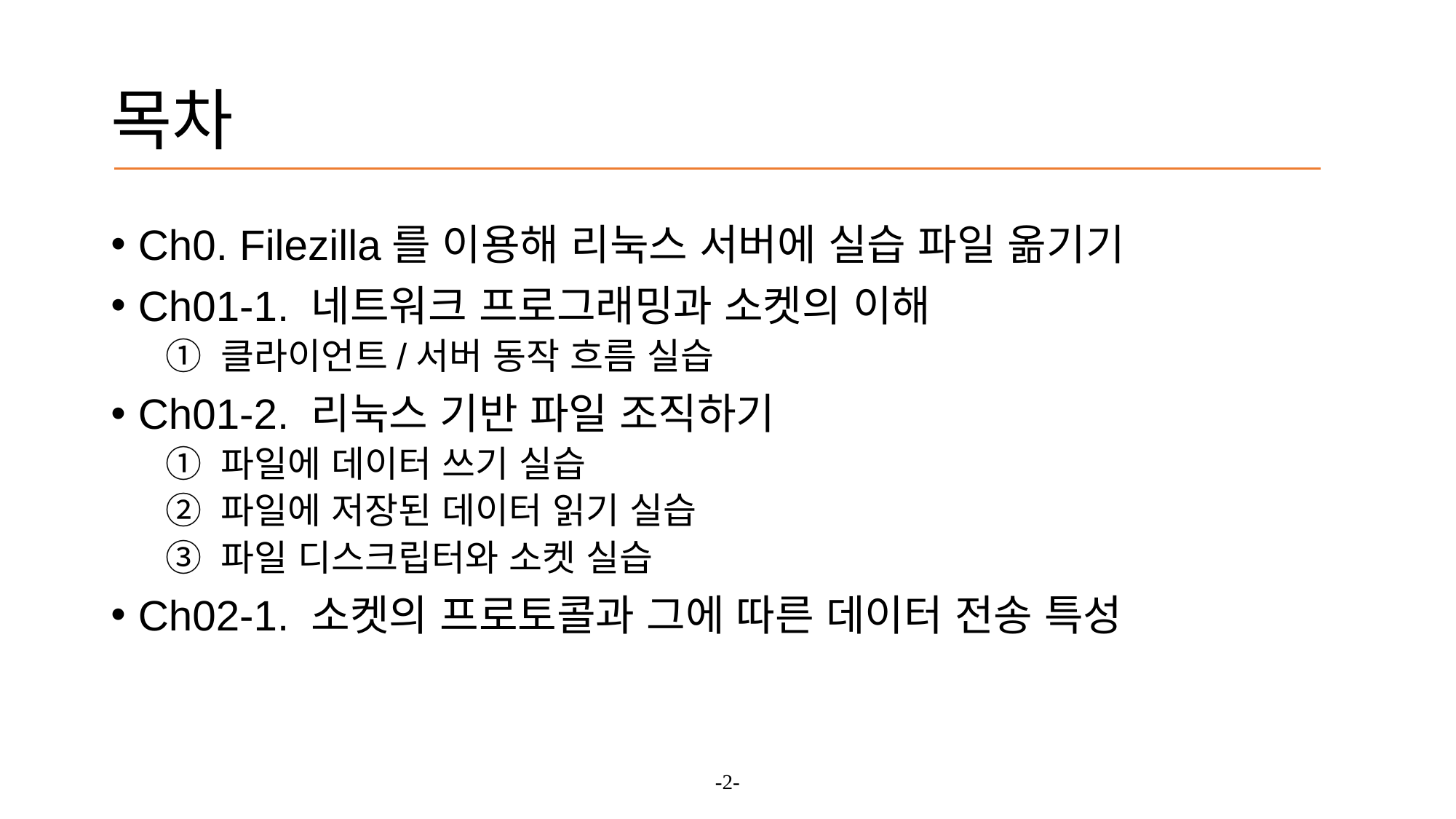

# 목차
Ch0. Filezilla를 이용해 리눅스 서버에 실습 파일 옮기기
Ch01-1. 네트워크 프로그래밍과 소켓의 이해
① 클라이언트/서버 동작 흐름 실습
Ch01-2. 리눅스 기반 파일 조직하기
① 파일에 데이터 쓰기 실습
② 파일에 저장된 데이터 읽기 실습
③ 파일 디스크립터와 소켓 실습
Ch02-1. 소켓의 프로토콜과 그에 따른 데이터 전송 특성

-2-